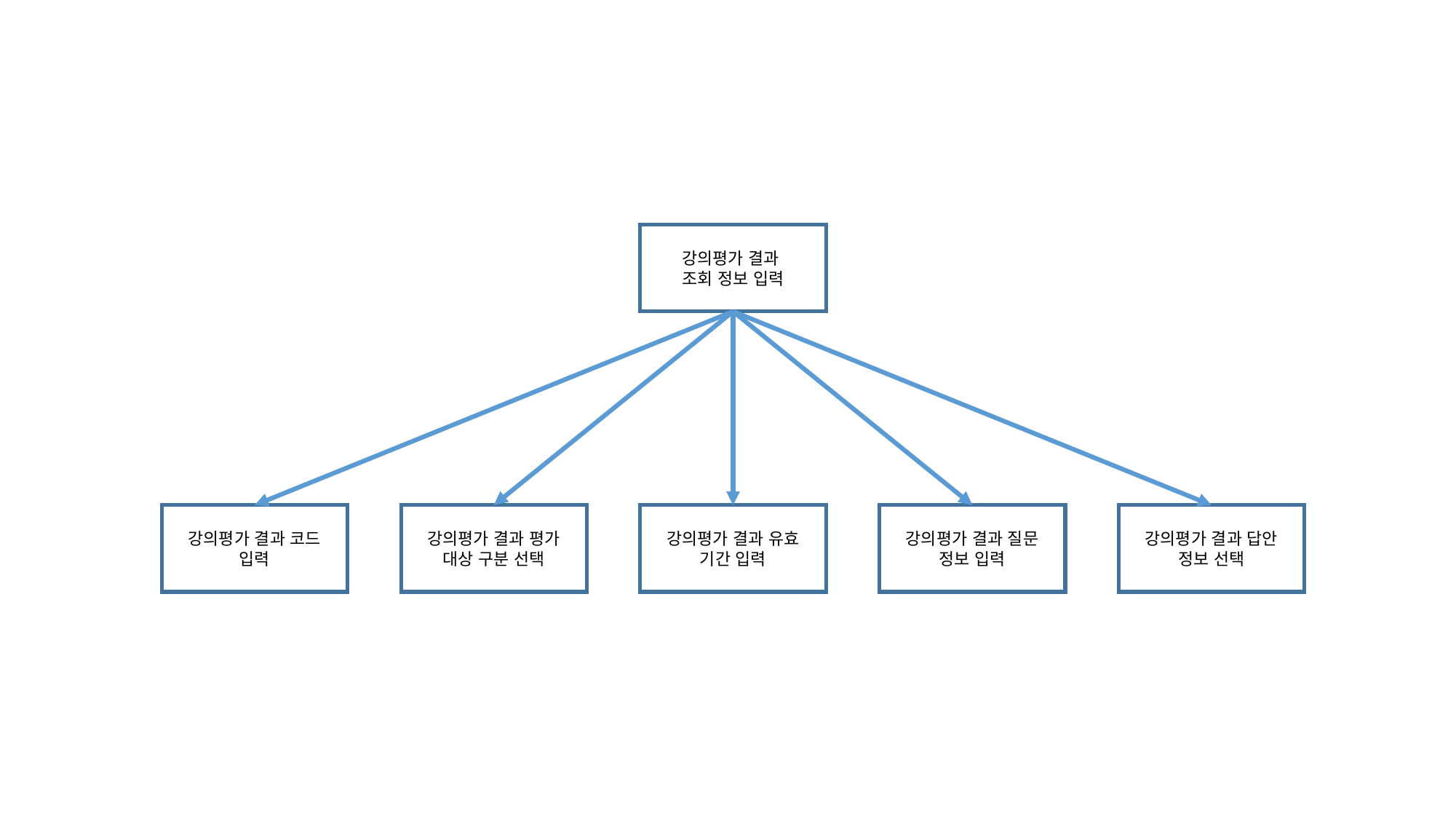

강의평가 결과
조회 정보 입력
강의평가 결과 답안 정보 선택
강의평가 결과 질문 정보 입력
강의평가 결과 유효 기간 입력
강의평가 결과 코드 입력
강의평가 결과 평가 대상 구분 선택